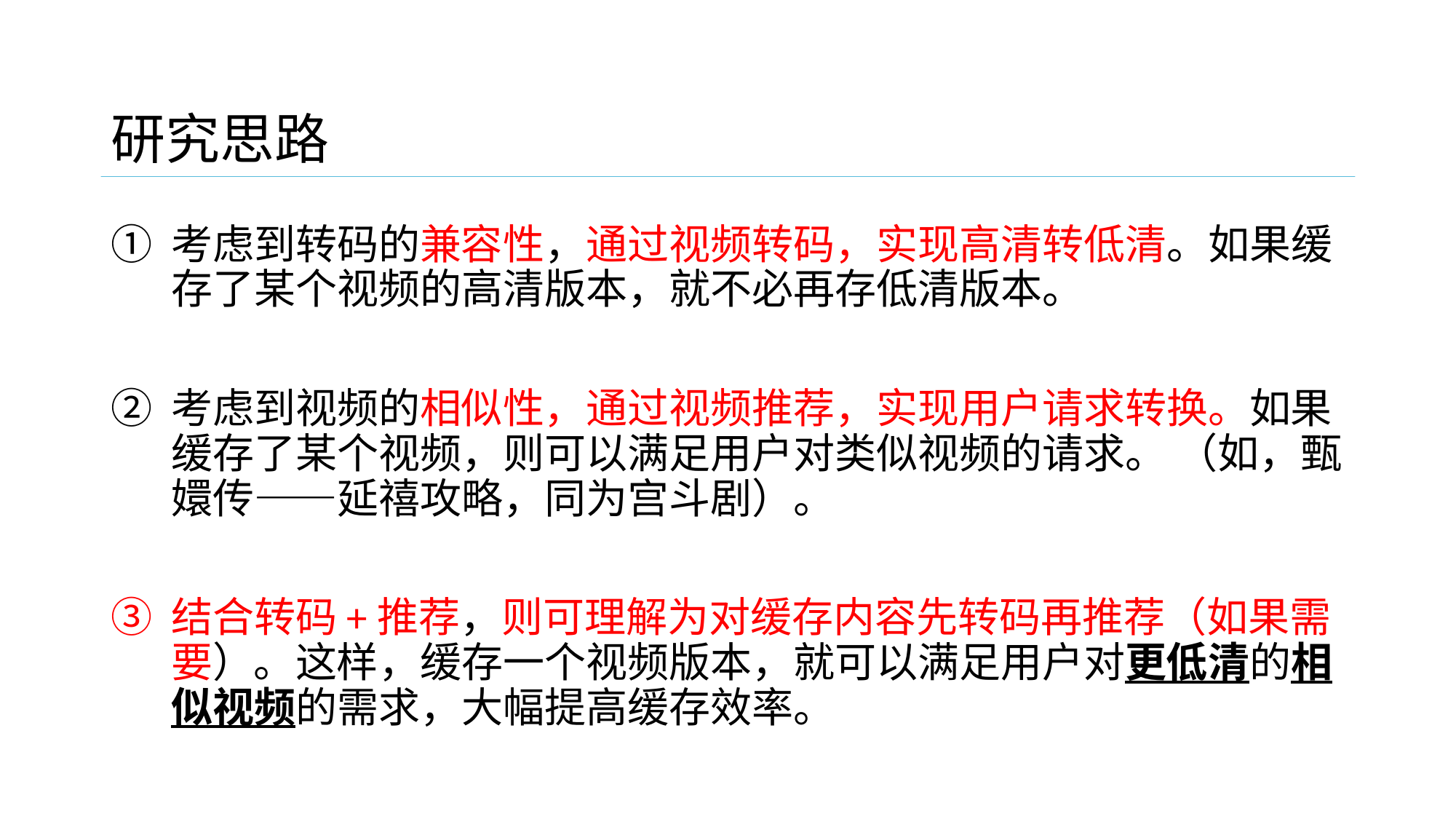

研究思路

考虑到转码的兼容性，通过视频转码，实现高清转低清。如果缓存了某个视频的高清版本，就不必再存低清版本。

考虑到视频的相似性，通过视频推荐，实现用户请求转换。如果缓存了某个视频，则可以满足用户对类似视频的请求。 （如，甄嬛传——延禧攻略，同为宫斗剧）。

结合转码+推荐，则可理解为对缓存内容先转码再推荐（如果需要）。这样，缓存一个视频版本，就可以满足用户对更低清的相似视频的需求，大幅提高缓存效率。